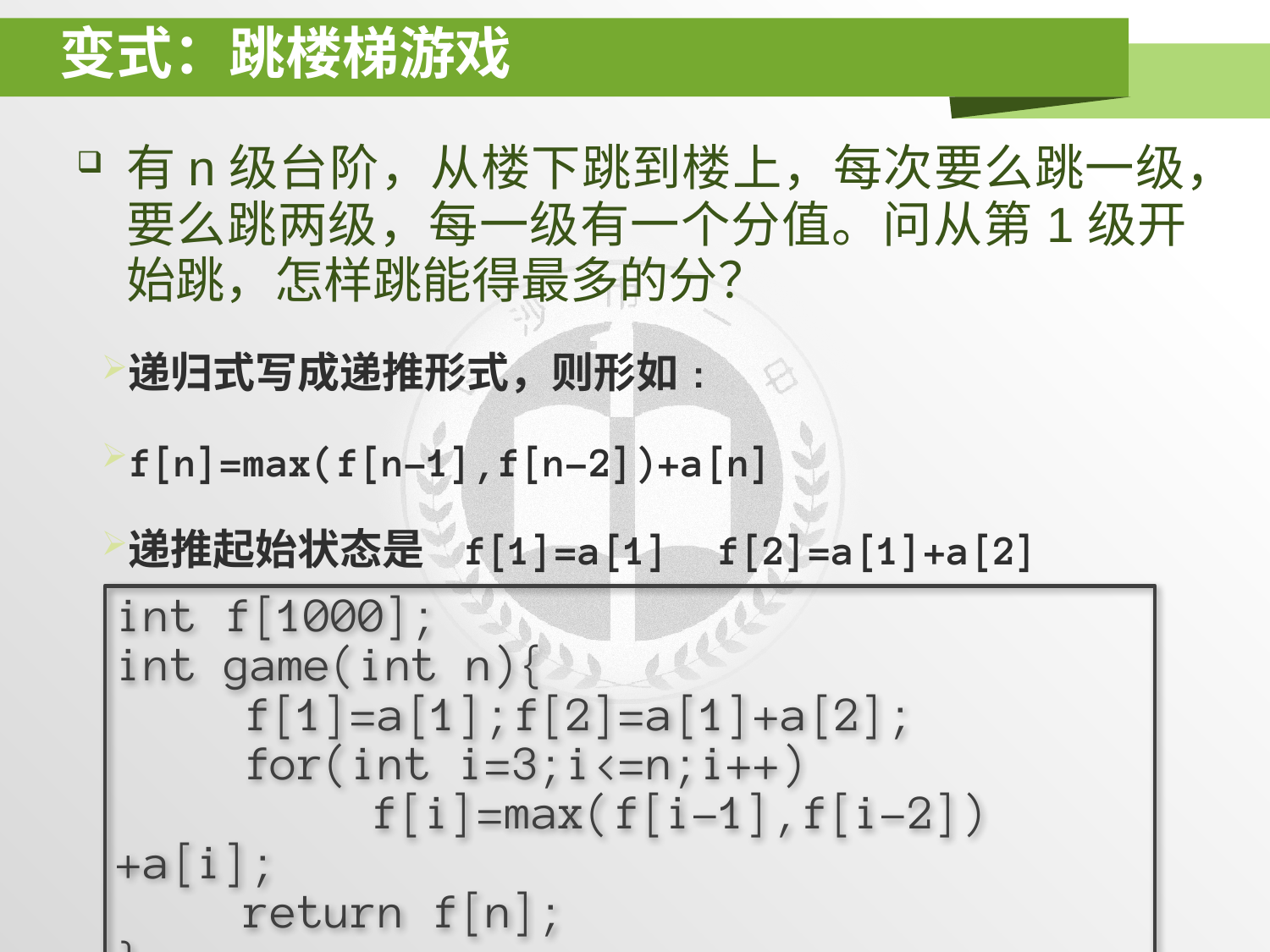

# 变式：跳楼梯游戏
有n级台阶，从楼下跳到楼上，每次要么跳一级，要么跳两级，每一级有一个分值。问从第1级开始跳，怎样跳能得最多的分？
递归式写成递推形式，则形如:
f[n]=max(f[n-1],f[n-2])+a[n]
递推起始状态是   f[1]=a[1]  f[2]=a[1]+a[2]

int f[1000];
int game(int n){
	f[1]=a[1];f[2]=a[1]+a[2];
	for(int i=3;i<=n;i++)
		f[i]=max(f[i-1],f[i-2])+a[i];
	return f[n];
}